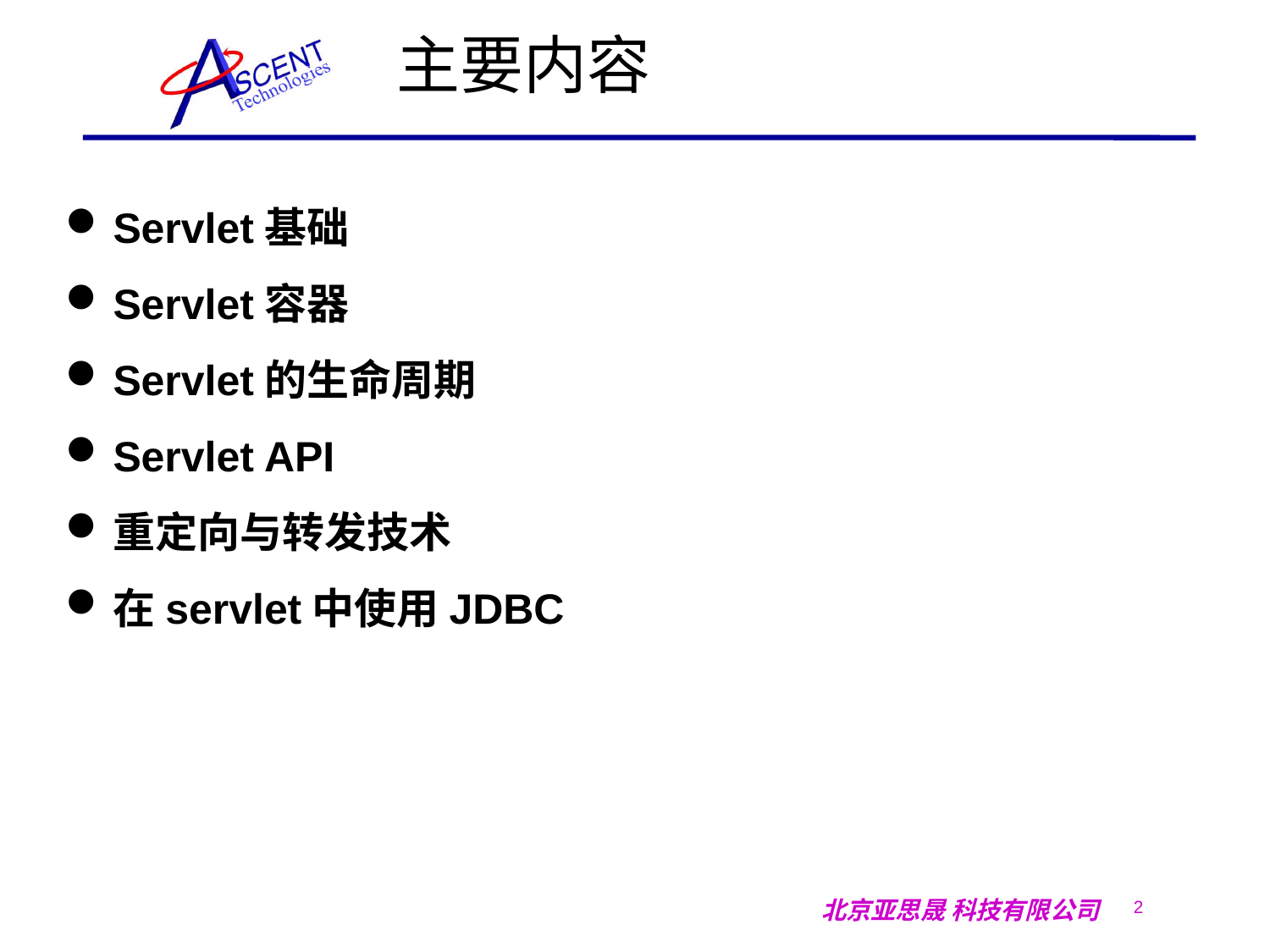

主要内容
Servlet基础
Servlet容器
Servlet的生命周期
Servlet API
重定向与转发技术
在servlet中使用JDBC